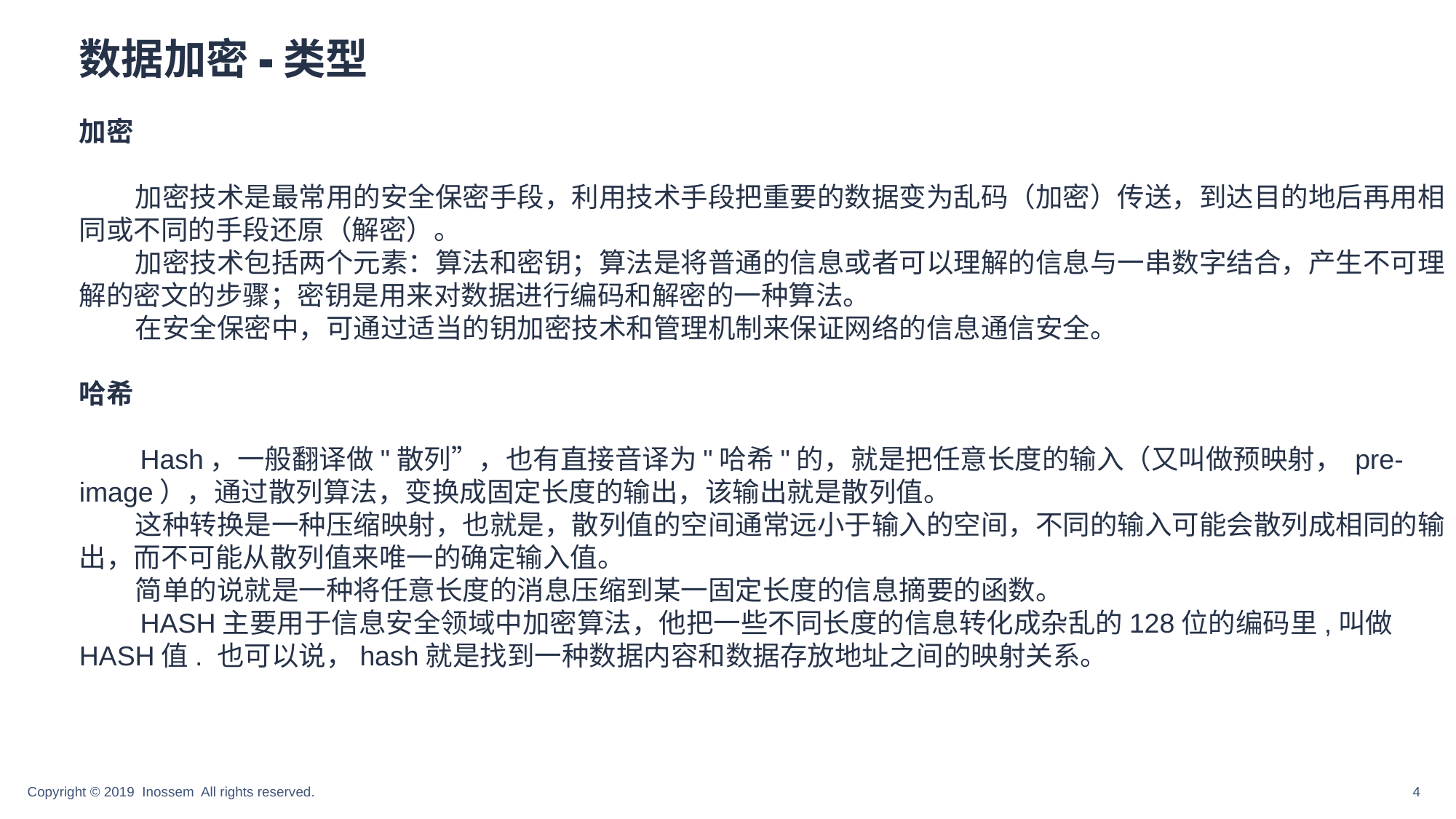

# 数据加密-类型
加密

        加密技术是最常用的安全保密手段，利用技术手段把重要的数据变为乱码（加密）传送，到达目的地后再用相同或不同的手段还原（解密）。
        加密技术包括两个元素：算法和密钥；算法是将普通的信息或者可以理解的信息与一串数字结合，产生不可理解的密文的步骤；密钥是用来对数据进行编码和解密的一种算法。
        在安全保密中，可通过适当的钥加密技术和管理机制来保证网络的信息通信安全。

哈希

        Hash，一般翻译做"散列”，也有直接音译为"哈希"的，就是把任意长度的输入（又叫做预映射， pre-image），通过散列算法，变换成固定长度的输出，该输出就是散列值。
        这种转换是一种压缩映射，也就是，散列值的空间通常远小于输入的空间，不同的输入可能会散列成相同的输出，而不可能从散列值来唯一的确定输入值。
        简单的说就是一种将任意长度的消息压缩到某一固定长度的信息摘要的函数。
        HASH主要用于信息安全领域中加密算法，他把一些不同长度的信息转化成杂乱的128位的编码里,叫做HASH值. 也可以说，hash就是找到一种数据内容和数据存放地址之间的映射关系。

Copyright © 2019  Inossem  All rights reserved.
4